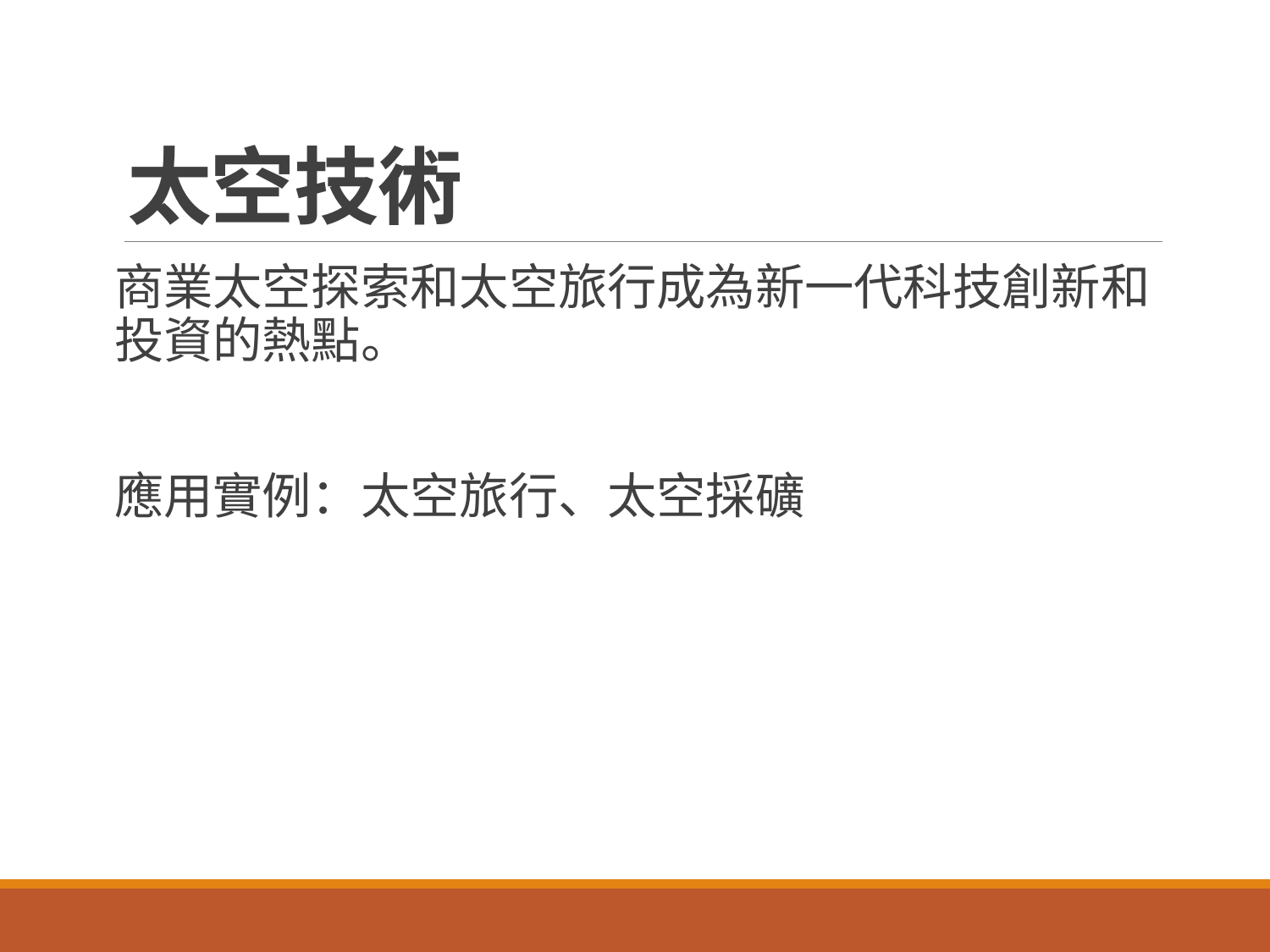

# 太空技術
商業太空探索和太空旅行成為新一代科技創新和投資的熱點。

應用實例：太空旅行、太空採礦